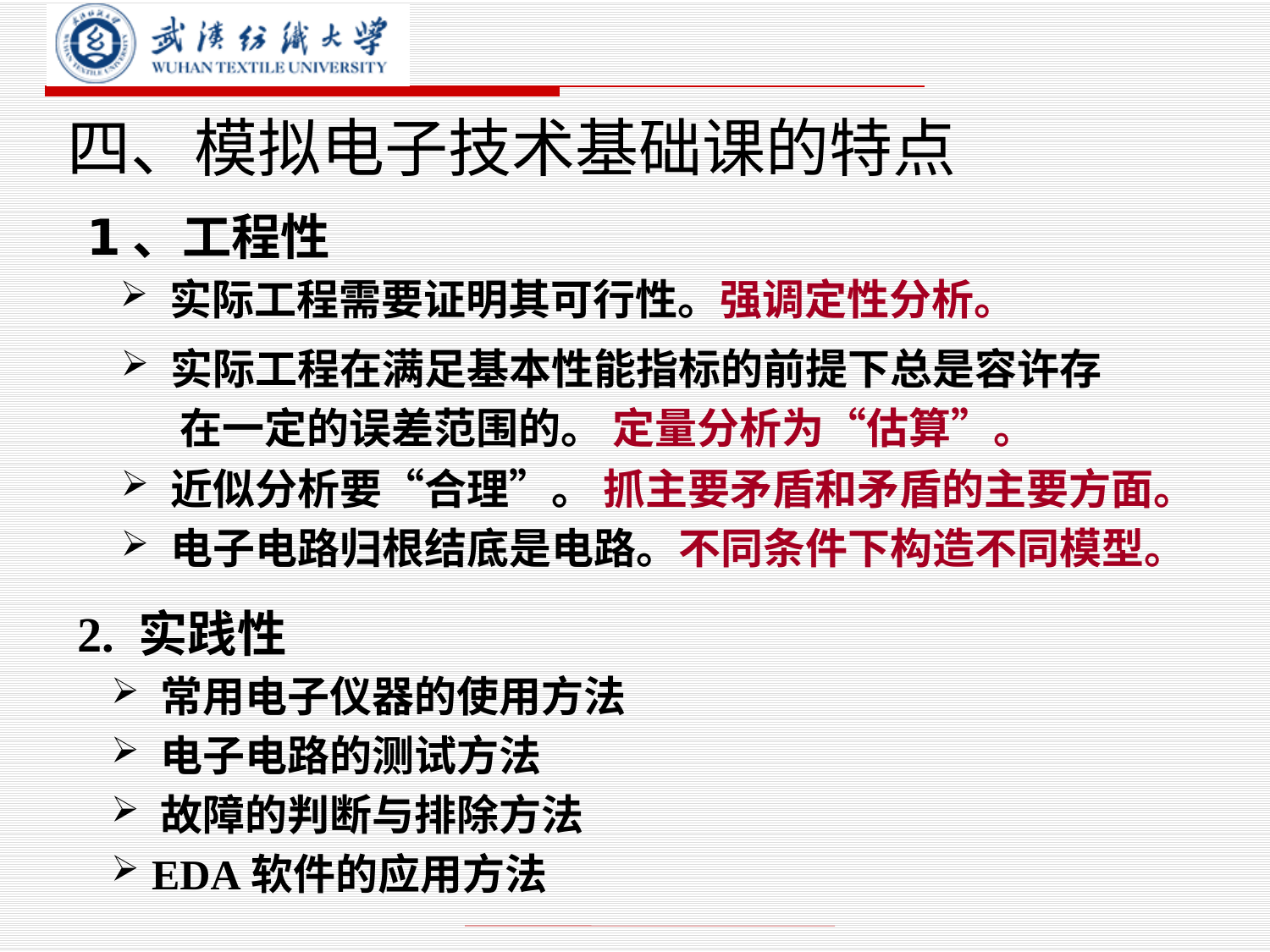

# 四、模拟电子技术基础课的特点
1、工程性
 实际工程需要证明其可行性。强调定性分析。
 实际工程在满足基本性能指标的前提下总是容许存
  在一定的误差范围的。 定量分析为“估算”。
 近似分析要“合理”。 抓主要矛盾和矛盾的主要方面。
 电子电路归根结底是电路。不同条件下构造不同模型。
2. 实践性
 常用电子仪器的使用方法
 电子电路的测试方法
 故障的判断与排除方法
 EDA软件的应用方法